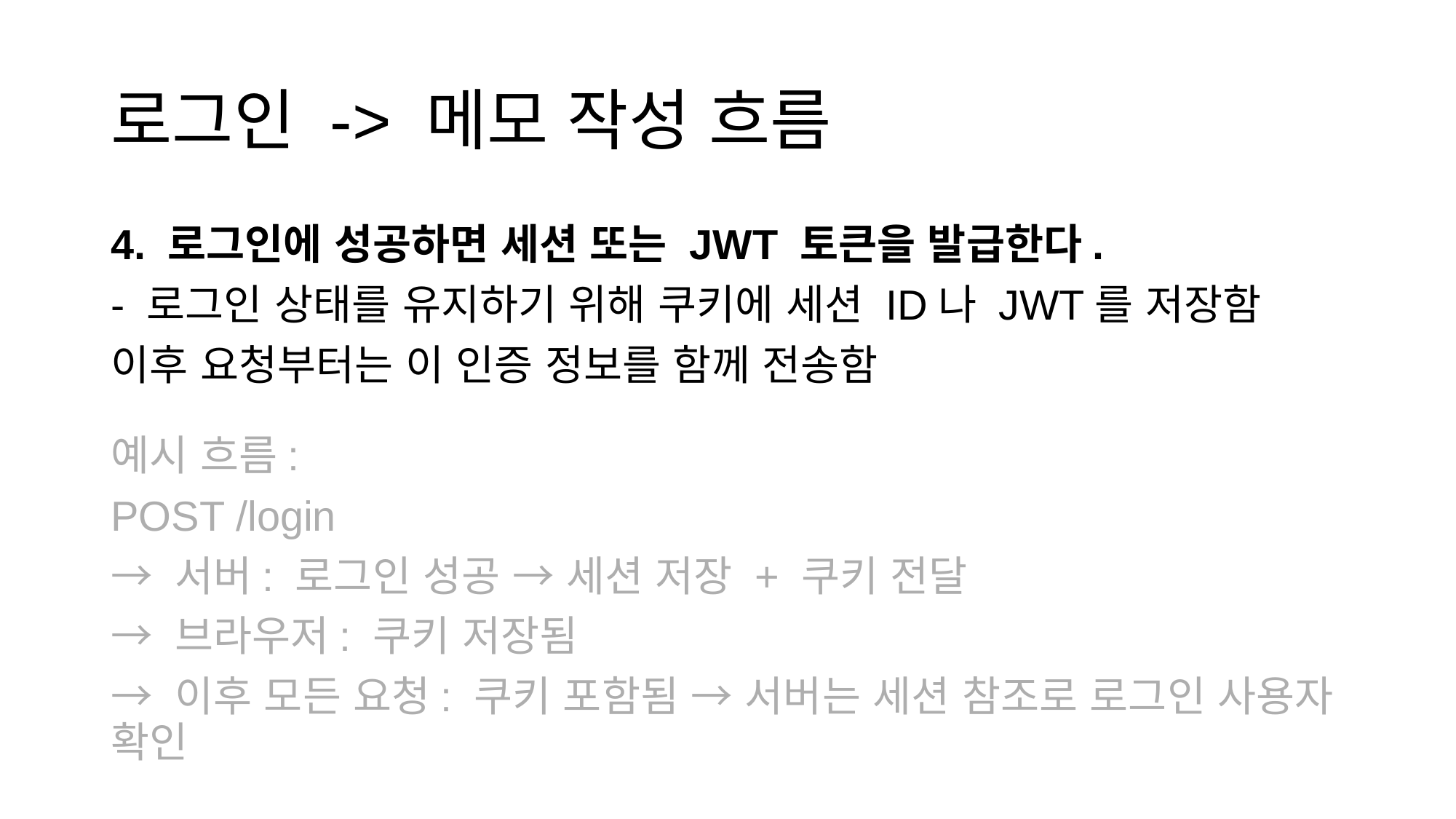

# 로그인 -> 메모 작성 흐름
4. 로그인에 성공하면 세션 또는 JWT 토큰을 발급한다.
- 로그인 상태를 유지하기 위해 쿠키에 세션 ID나 JWT를 저장함
이후 요청부터는 이 인증 정보를 함께 전송함
예시 흐름:
POST /login
→ 서버: 로그인 성공 → 세션 저장 + 쿠키 전달
→ 브라우저: 쿠키 저장됨
→ 이후 모든 요청: 쿠키 포함됨 → 서버는 세션 참조로 로그인 사용자 확인